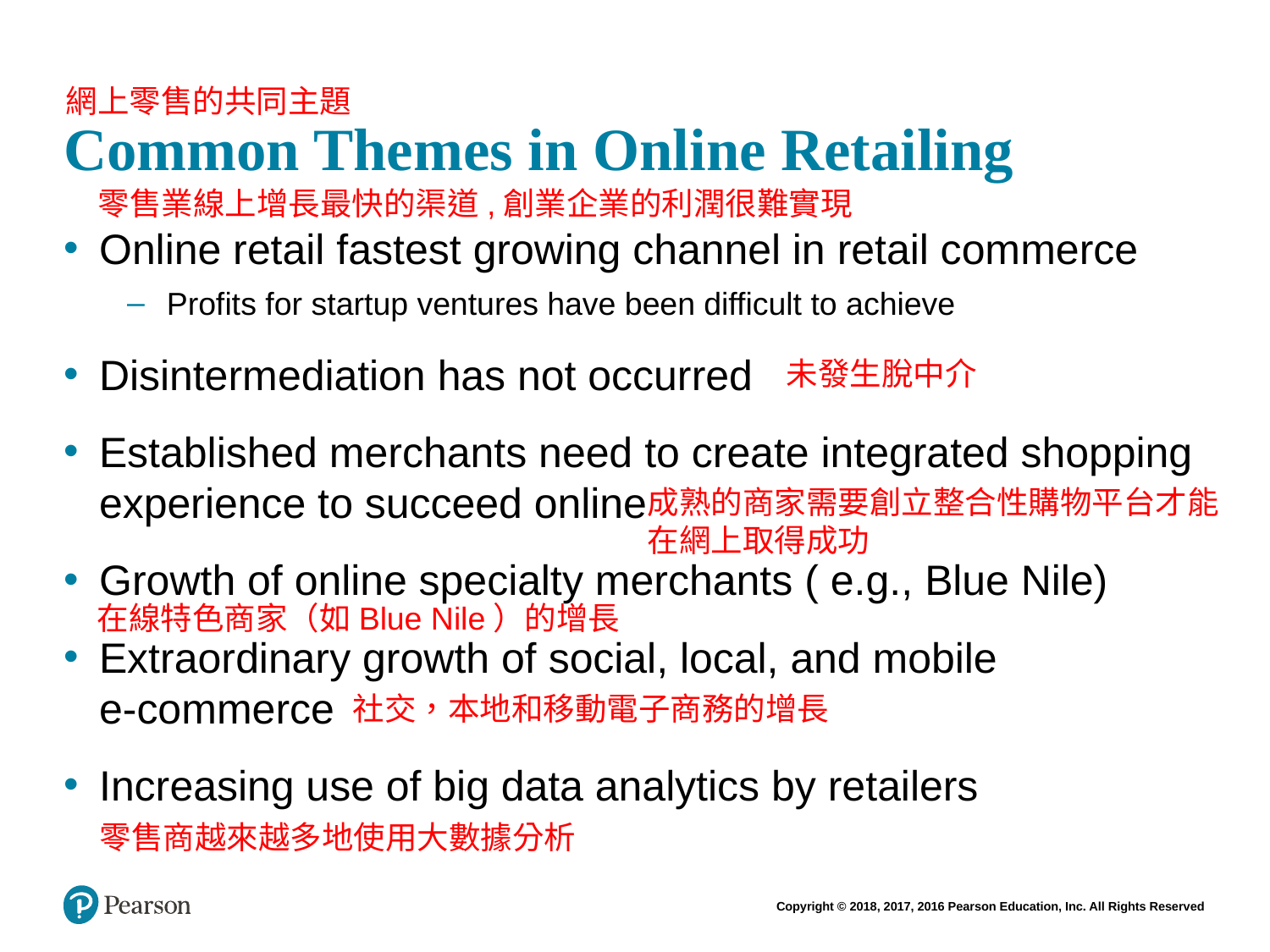

# Common Themes in Online Retailing
網上零售的共同主題
零售業線上增長最快的渠道,創業企業的利潤很難實現
Online retail fastest growing channel in retail commerce
Profits for startup ventures have been difficult to achieve
Disintermediation has not occurred
Established merchants need to create integrated shopping experience to succeed online
Growth of online specialty merchants ( e.g., Blue Nile)
Extraordinary growth of social, local, and mobile
e-commerce
Increasing use of big data analytics by retailers
未發生脫中介
成熟的商家需要創立整合性購物平台才能在網上取得成功
在線特色商家（如Blue Nile）的增長
社交，本地和移動電子商務的增長
零售商越來越多地使用大數據分析